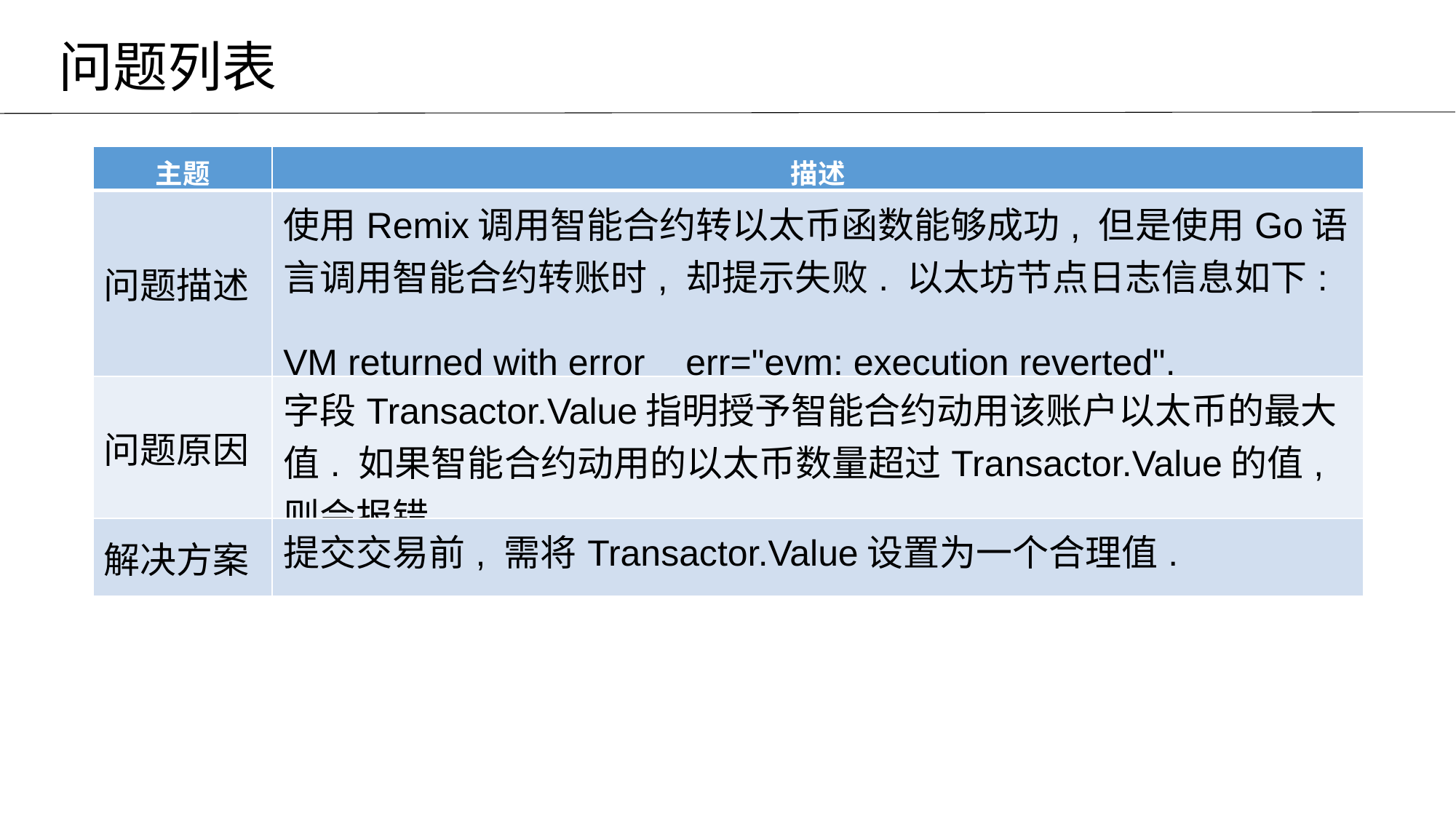

问题列表
| 主题 | 描述 |
| --- | --- |
| 问题描述 | 使用Remix调用智能合约转以太币函数能够成功, 但是使用Go语言调用智能合约转账时, 却提示失败. 以太坊节点日志信息如下: VM returned with error err="evm: execution reverted". |
| 问题原因 | 字段Transactor.Value指明授予智能合约动用该账户以太币的最大值. 如果智能合约动用的以太币数量超过Transactor.Value的值, 则会报错. |
| 解决方案 | 提交交易前, 需将Transactor.Value设置为一个合理值. |